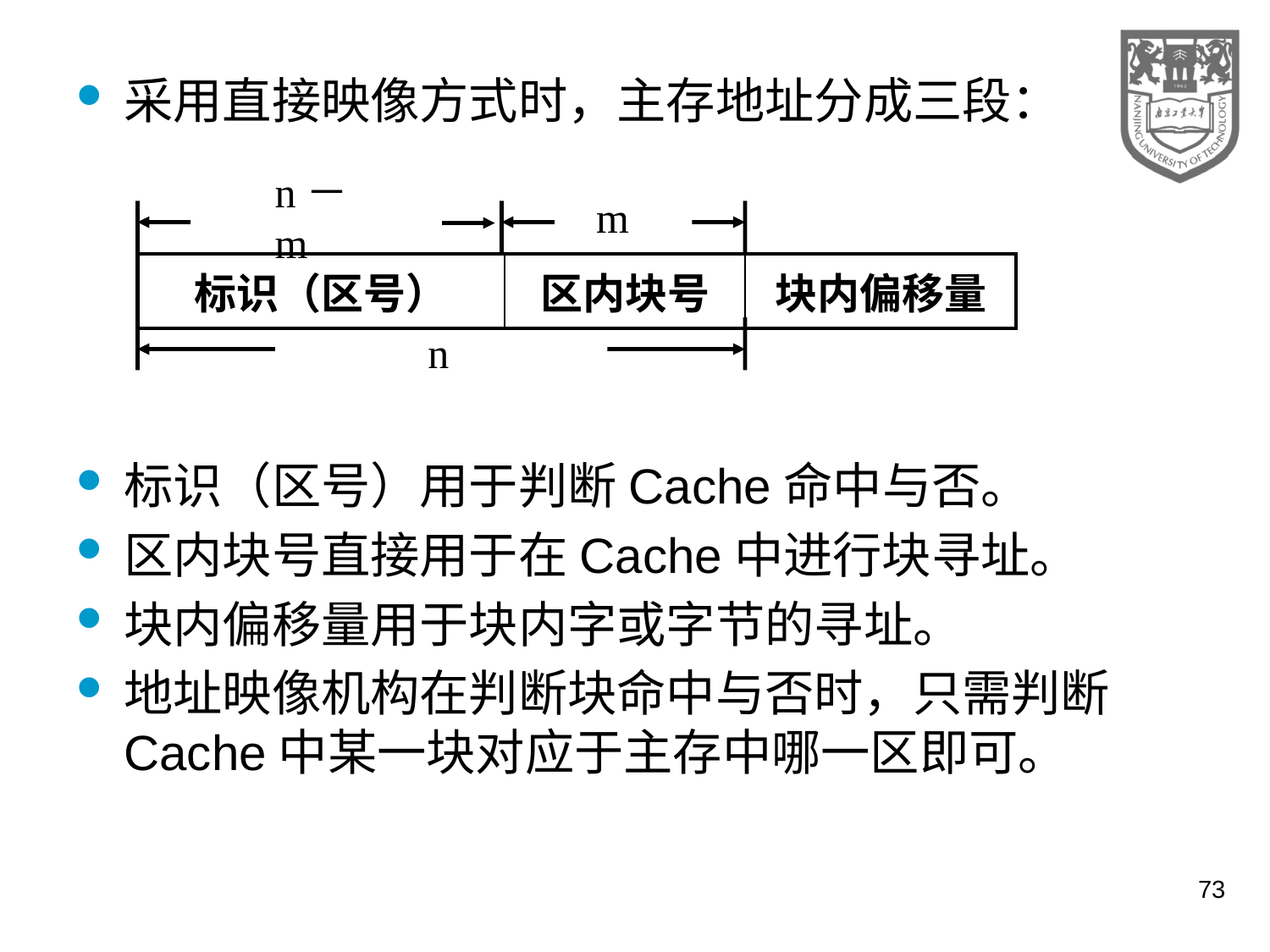

采用直接映像方式时，主存地址分成三段：

标识（区号）用于判断Cache命中与否。
区内块号直接用于在Cache中进行块寻址。
块内偏移量用于块内字或字节的寻址。
地址映像机构在判断块命中与否时，只需判断Cache中某一块对应于主存中哪一区即可。
n－m
m

| 标识（区号） | 区内块号 | 块内偏移量 |
| --- | --- | --- |

n

73